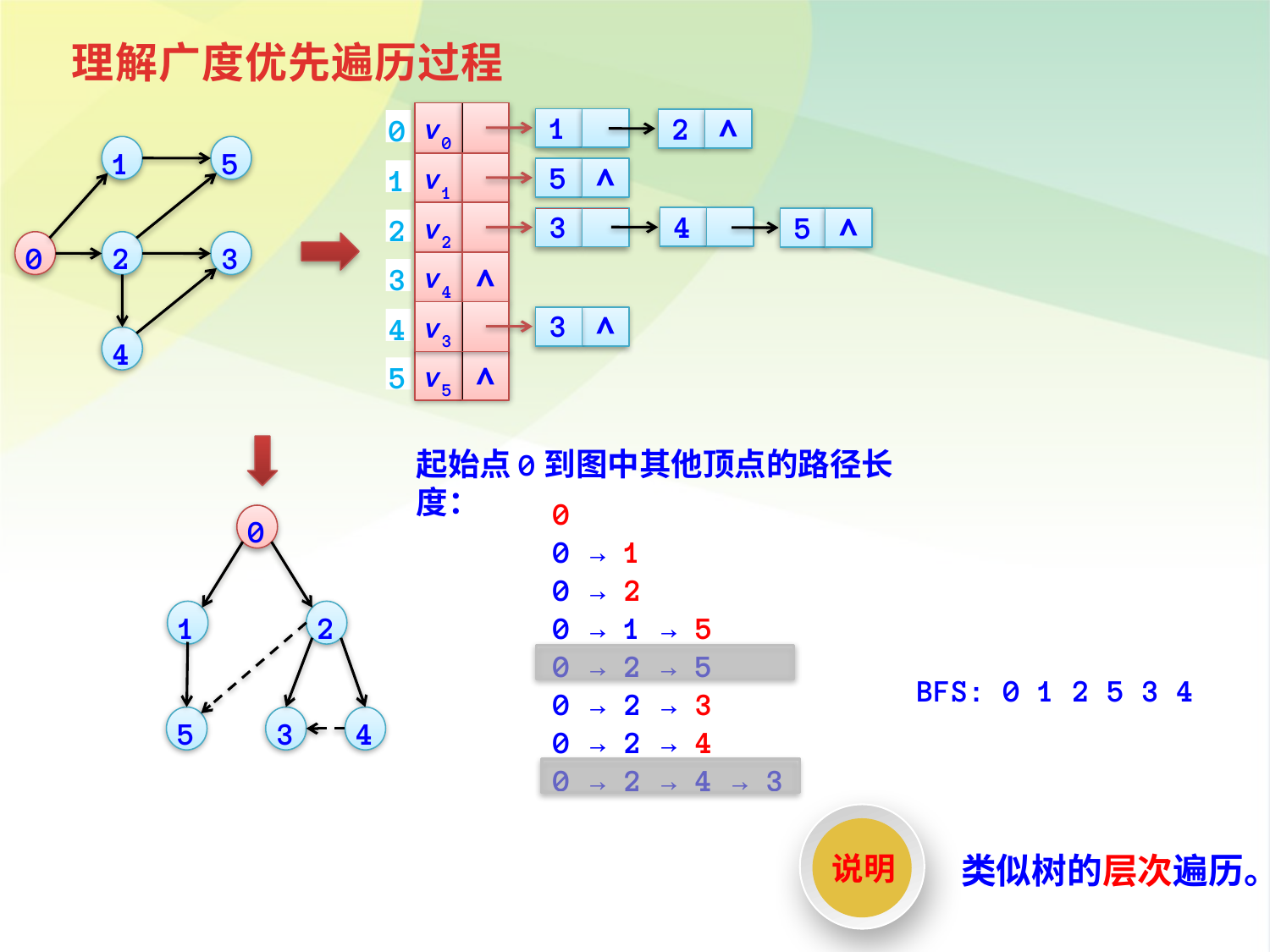

理解广度优先遍历过程
v0

1

2
∧
0

1
5
v1

5
∧
1

v2

4

3

5
∧
2

0
2
3

v4
∧

3

v3

3
∧
4

4
v5
∧
5

起始点0到图中其他顶点的路径长度：
0
0 → 1
0 → 2
0 → 1 → 5
0 → 2 → 5
0 → 2 → 3
0 → 2 → 4
0 → 2 → 4 → 3
0
1
2
5
3
4

BFS: 0 1 2 5 3 4

说明
类似树的层次遍历。